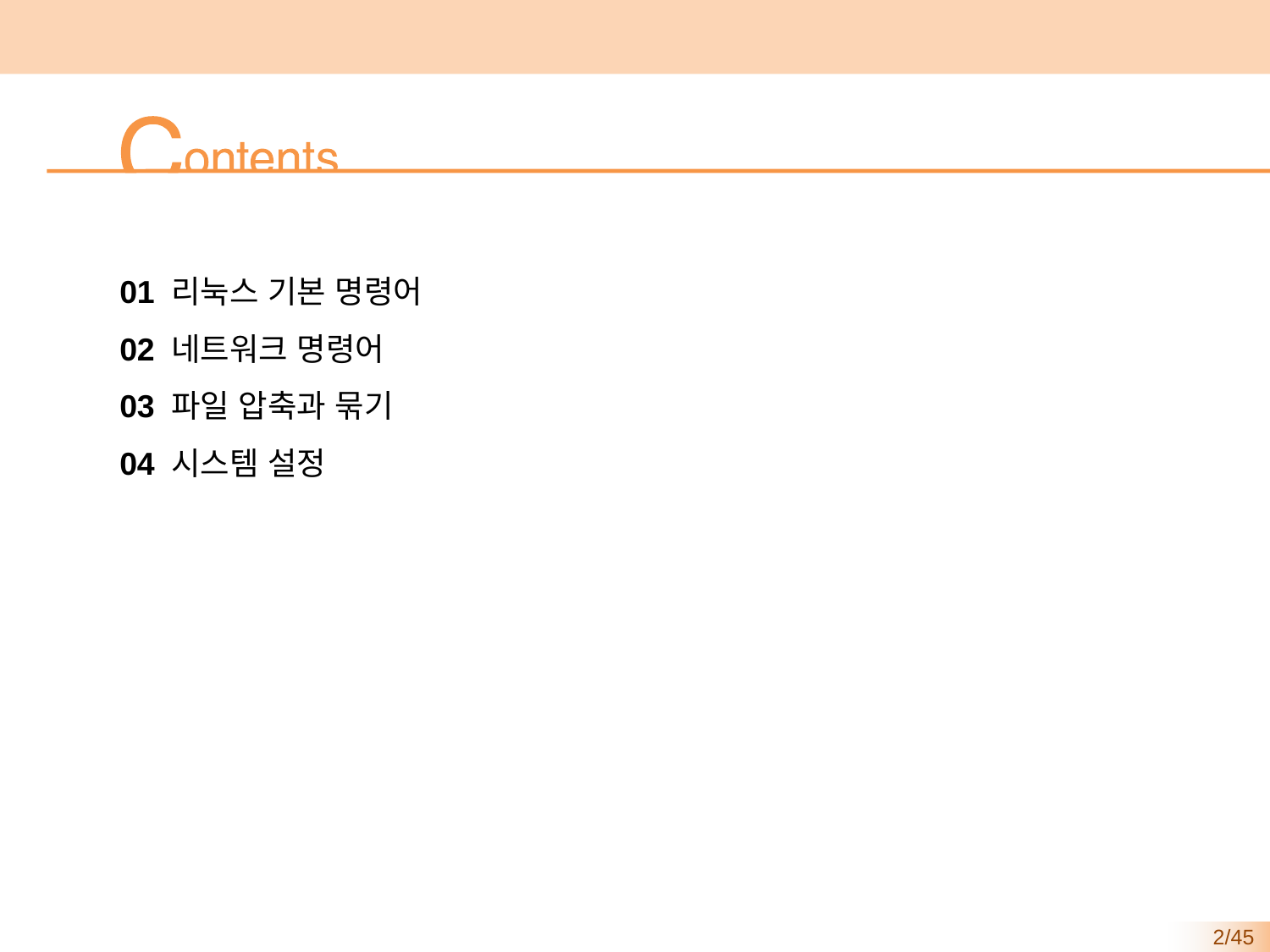

01 리눅스 기본 명령어
02 네트워크 명령어
03 파일 압축과 묶기
04 시스템 설정